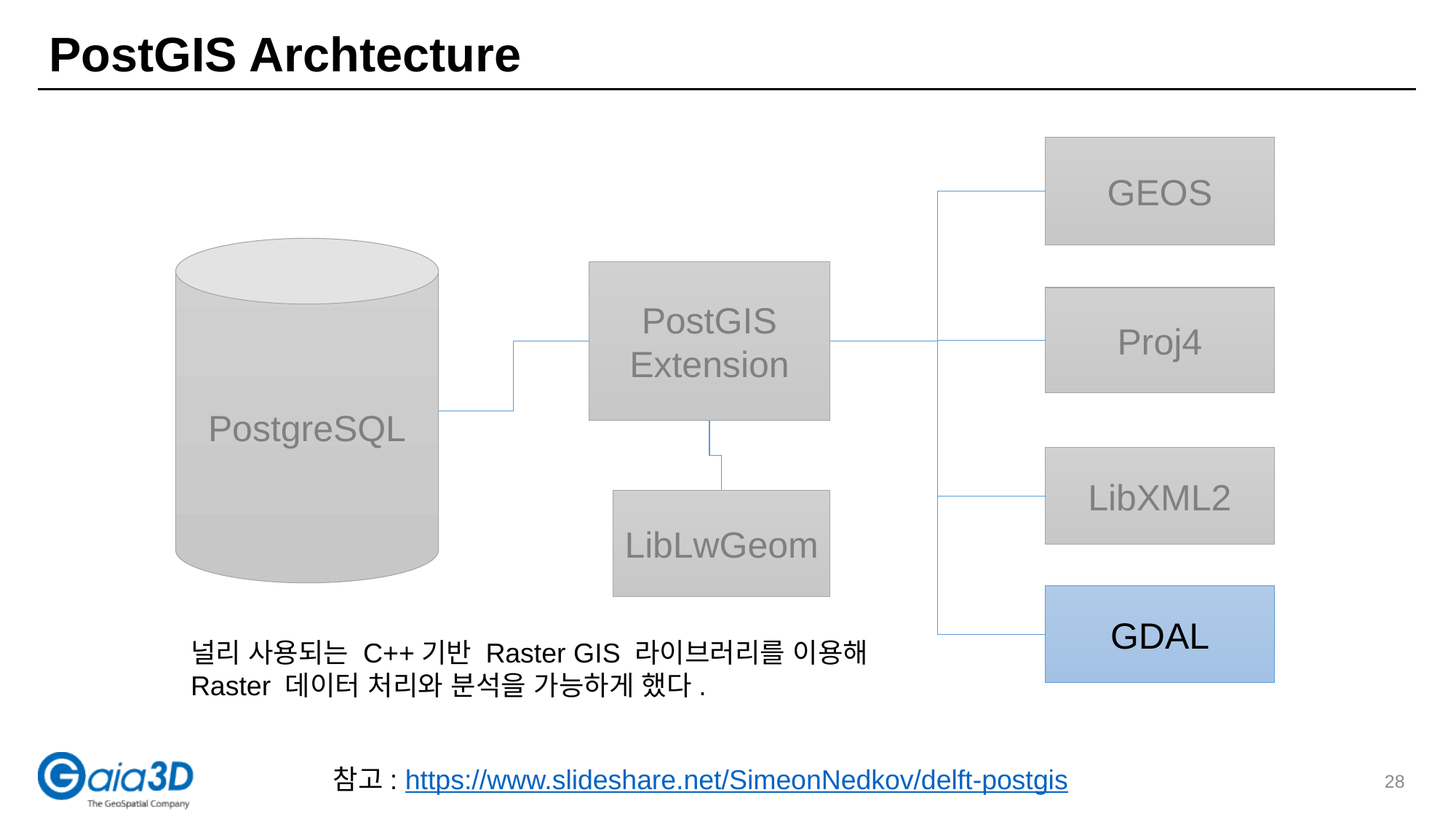

# PostGIS Archtecture

GEOS
PostgreSQL
PostGIS
Extension
Proj4
LibXML2
LibLwGeom
GDAL
널리 사용되는 C++기반 Raster GIS 라이브러리를 이용해
Raster 데이터 처리와 분석을 가능하게 했다.
참고: https://www.slideshare.net/SimeonNedkov/delft-postgis
28